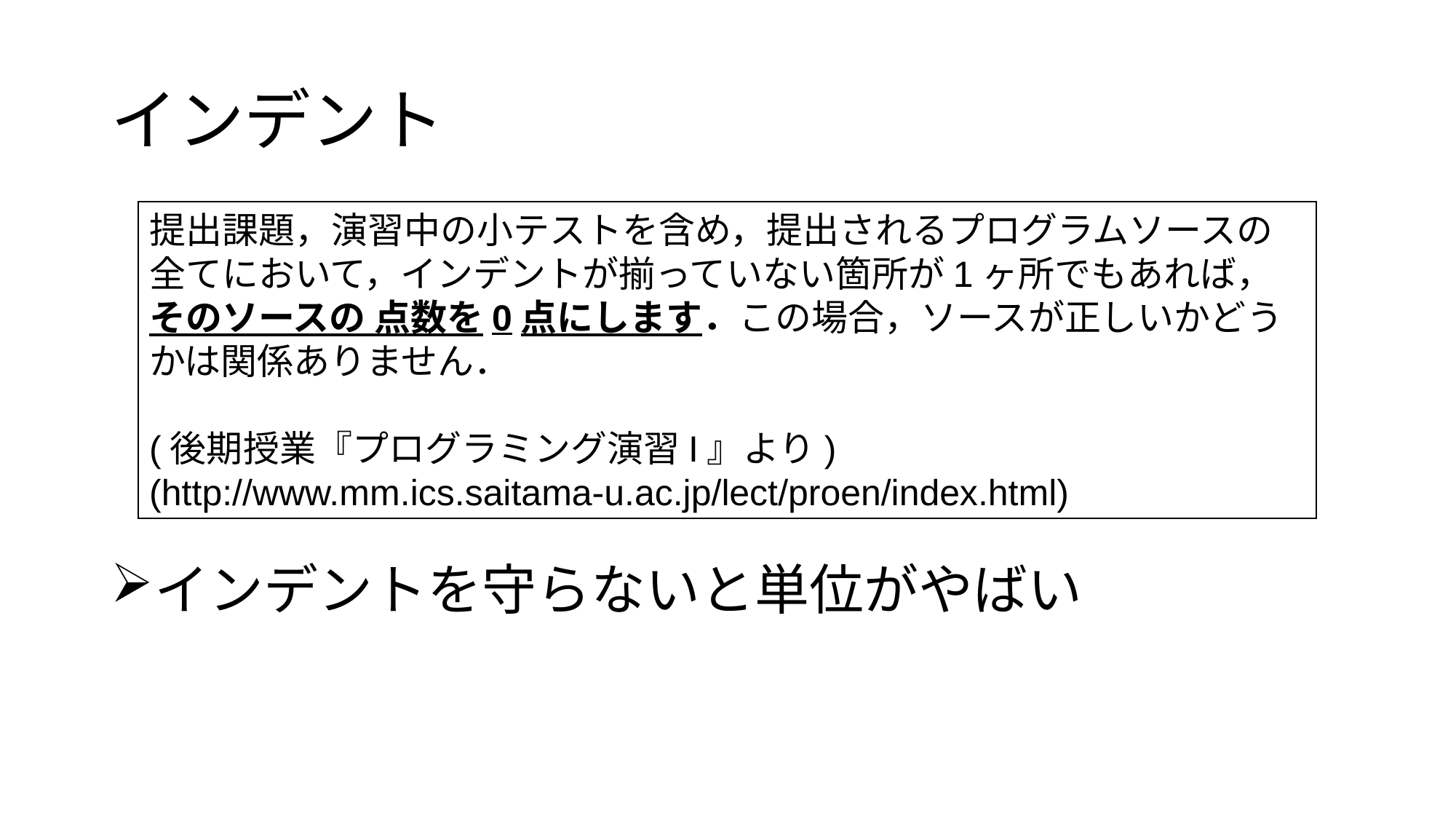

# インデント
提出課題，演習中の小テストを含め，提出されるプログラムソースの全てにおいて，インデントが揃っていない箇所が1ヶ所でもあれば，そのソースの 点数を0点にします．この場合，ソースが正しいかどうかは関係ありません．

(後期授業『プログラミング演習I』より)
(http://www.mm.ics.saitama-u.ac.jp/lect/proen/index.html)
インデントを守らないと単位がやばい